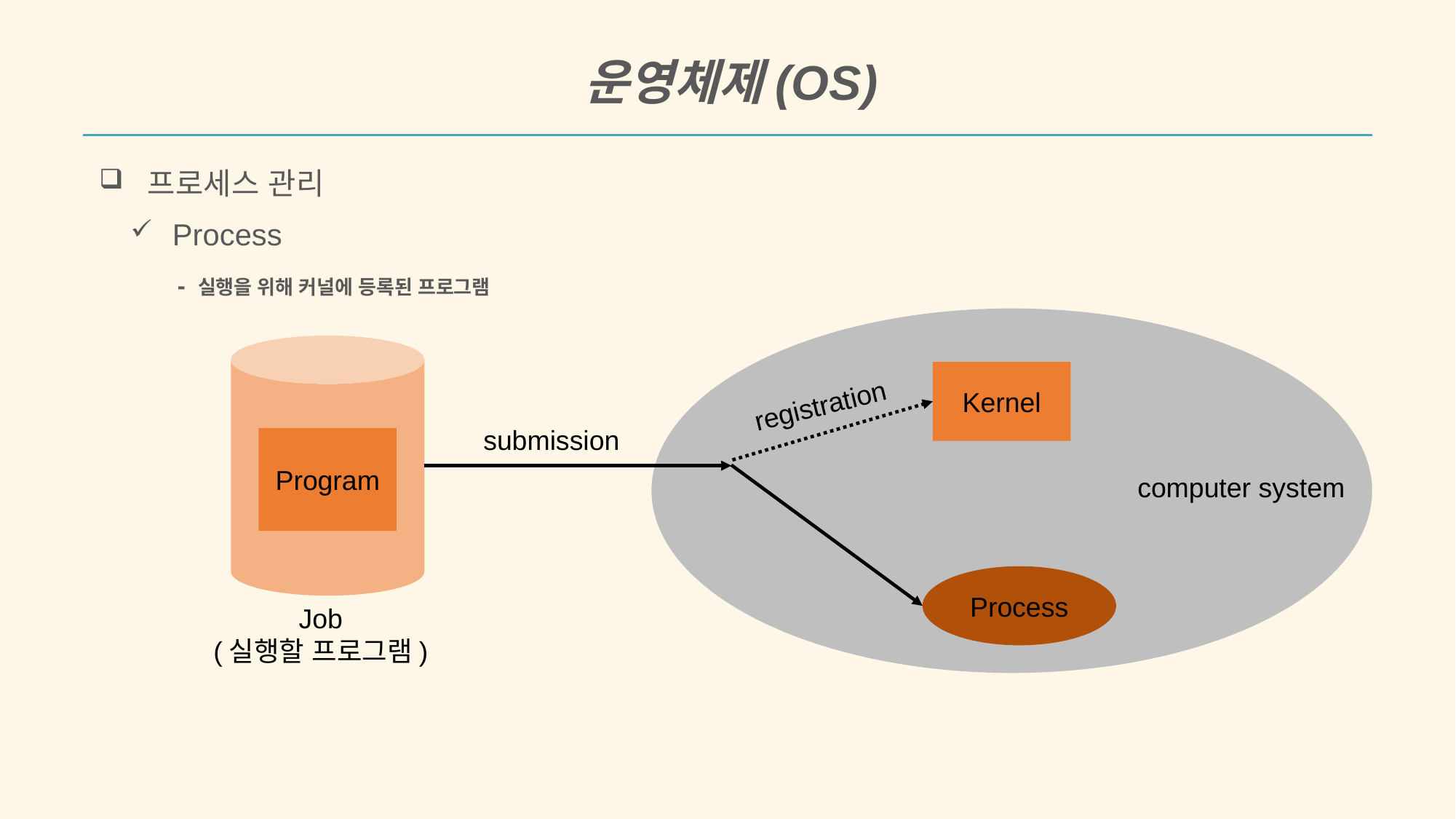

운영체제(OS)
 프로세스 관리
 Process
- 실행을 위해 커널에 등록된 프로그램

Kernel
registration
submission
Program
computer system
Process
Job
(실행할 프로그램)